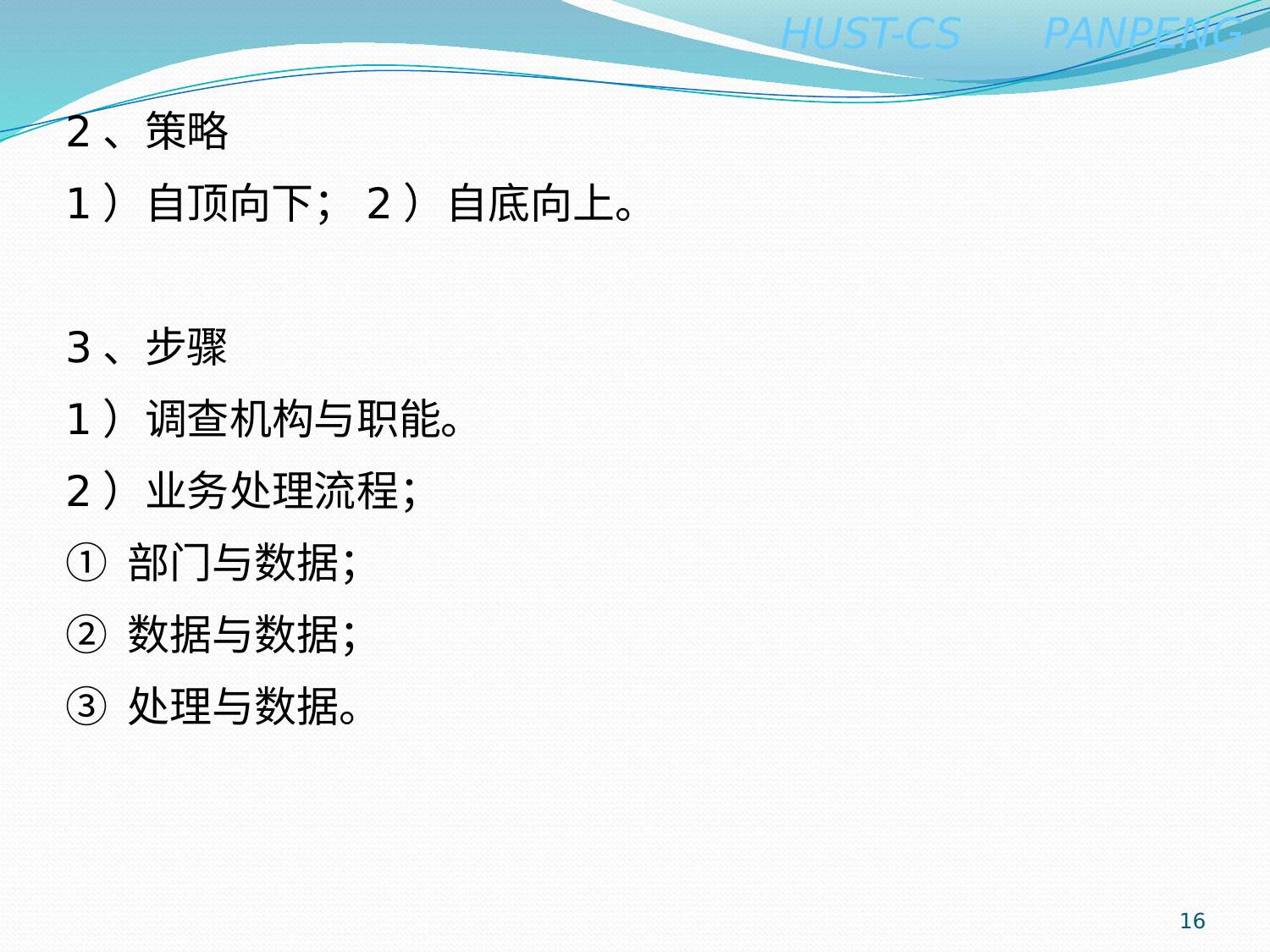

2、策略
1）自顶向下；2）自底向上。

3、步骤
1）调查机构与职能。
2）业务处理流程；
① 部门与数据；
② 数据与数据；
③ 处理与数据。
16